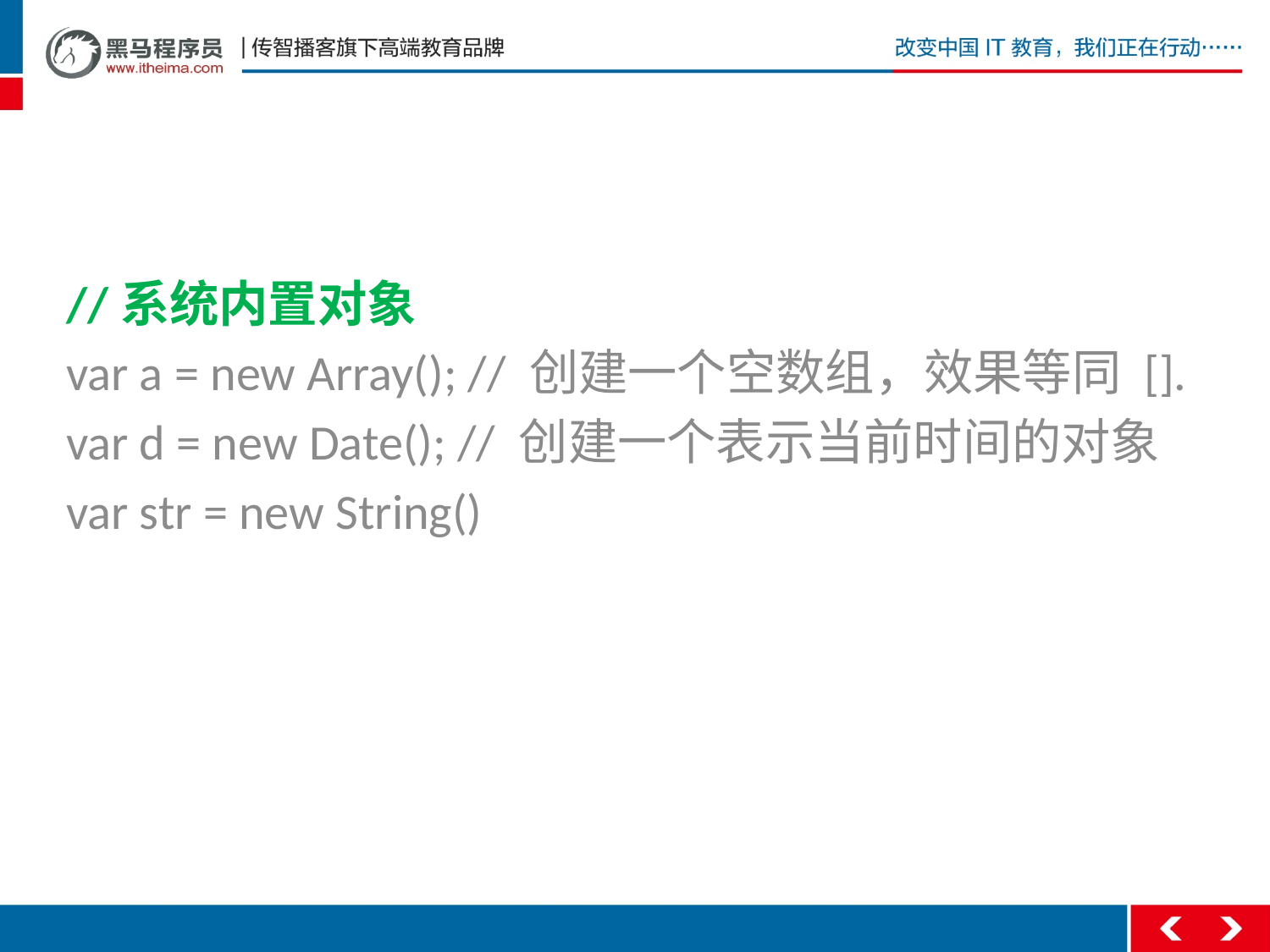

#
//系统内置对象
var a = new Array(); // 创建一个空数组，效果等同 [].
var d = new Date(); // 创建一个表示当前时间的对象
var str = new String()